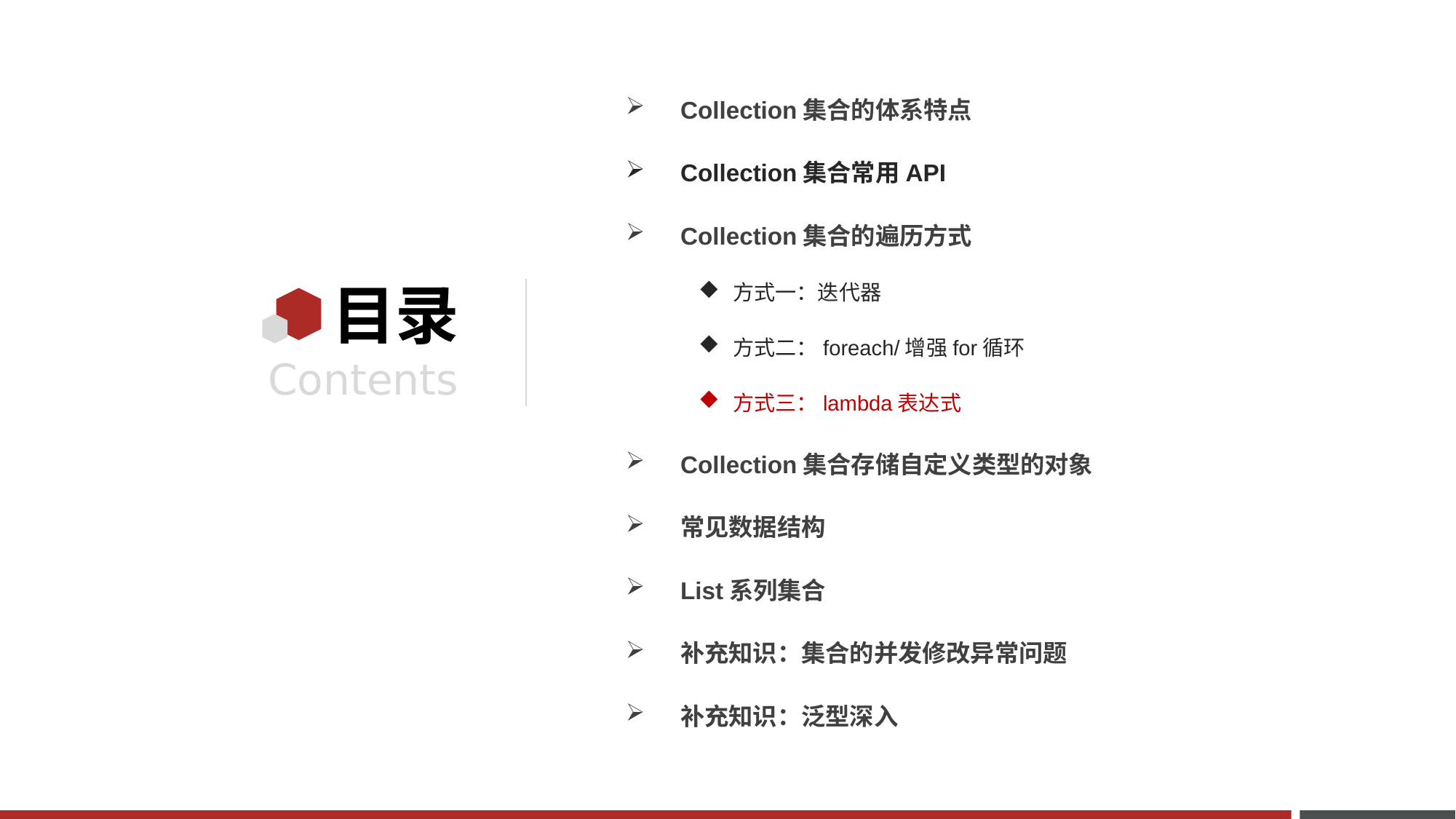

Collection集合的体系特点
Collection集合常用API
Collection集合的遍历方式
方式一：迭代器
方式二：foreach/增强for循环
方式三：lambda表达式
Collection集合存储自定义类型的对象
常见数据结构
List系列集合
补充知识：集合的并发修改异常问题
补充知识：泛型深入